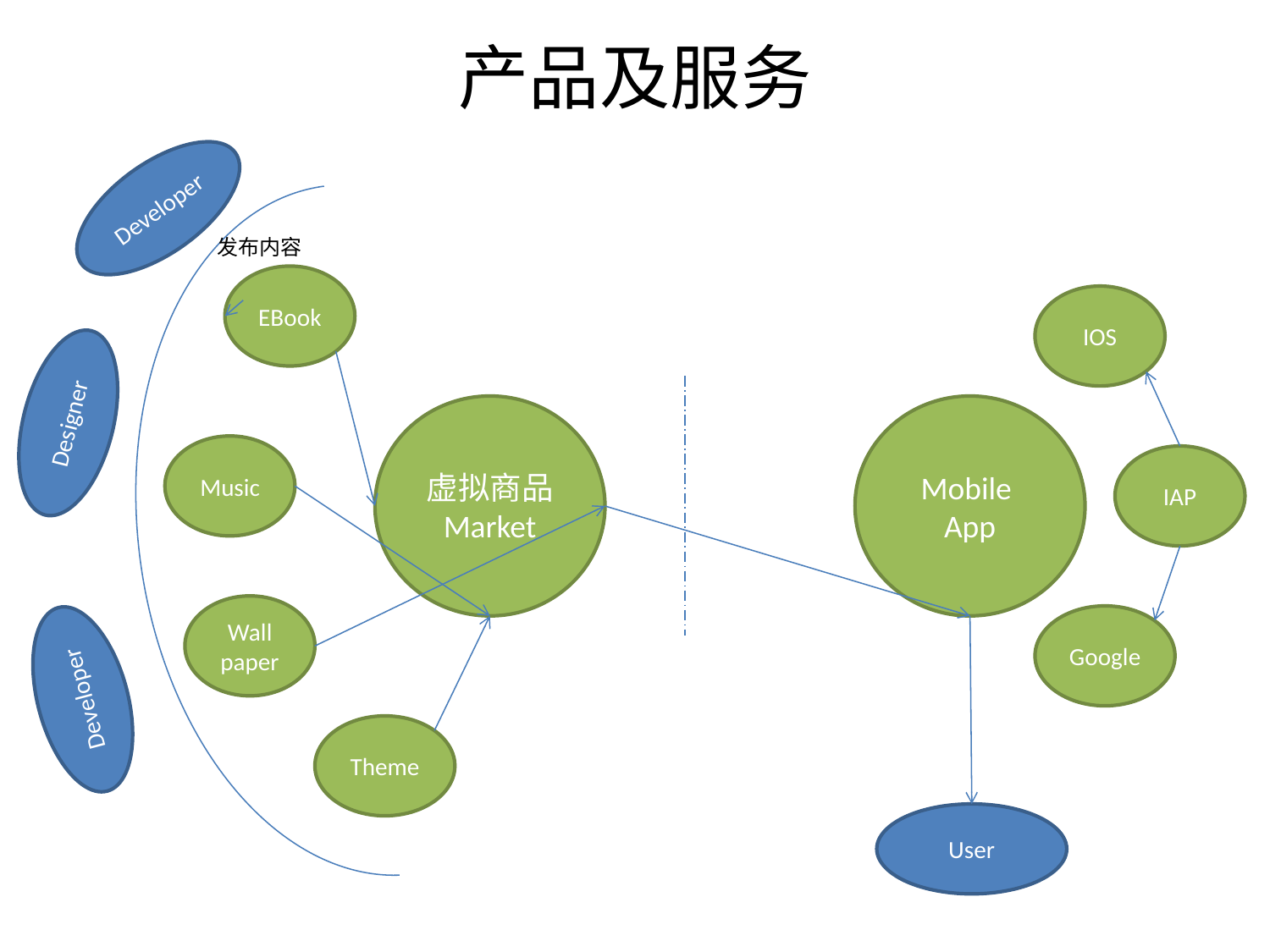

# 产品及服务
Developer

发布内容

EBook
IOS
Designer
虚拟商品
Market
Mobile
App
Music
IAP
Wall
paper
Google
Developer
Theme
User